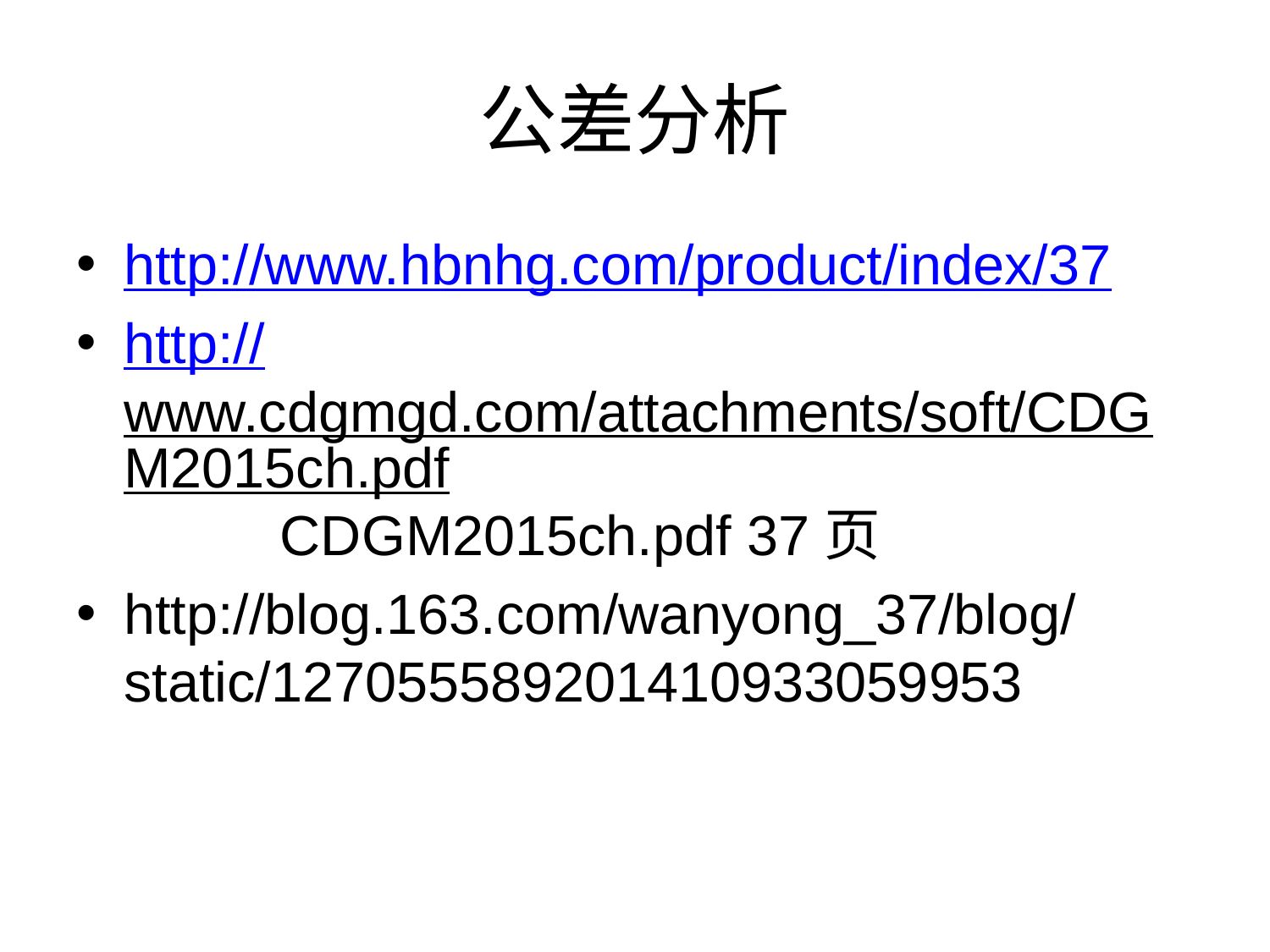

# 公差分析
http://www.hbnhg.com/product/index/37
http://www.cdgmgd.com/attachments/soft/CDGM2015ch.pdf          CDGM2015ch.pdf 37页
http://blog.163.com/wanyong_37/blog/static/127055589201410933059953